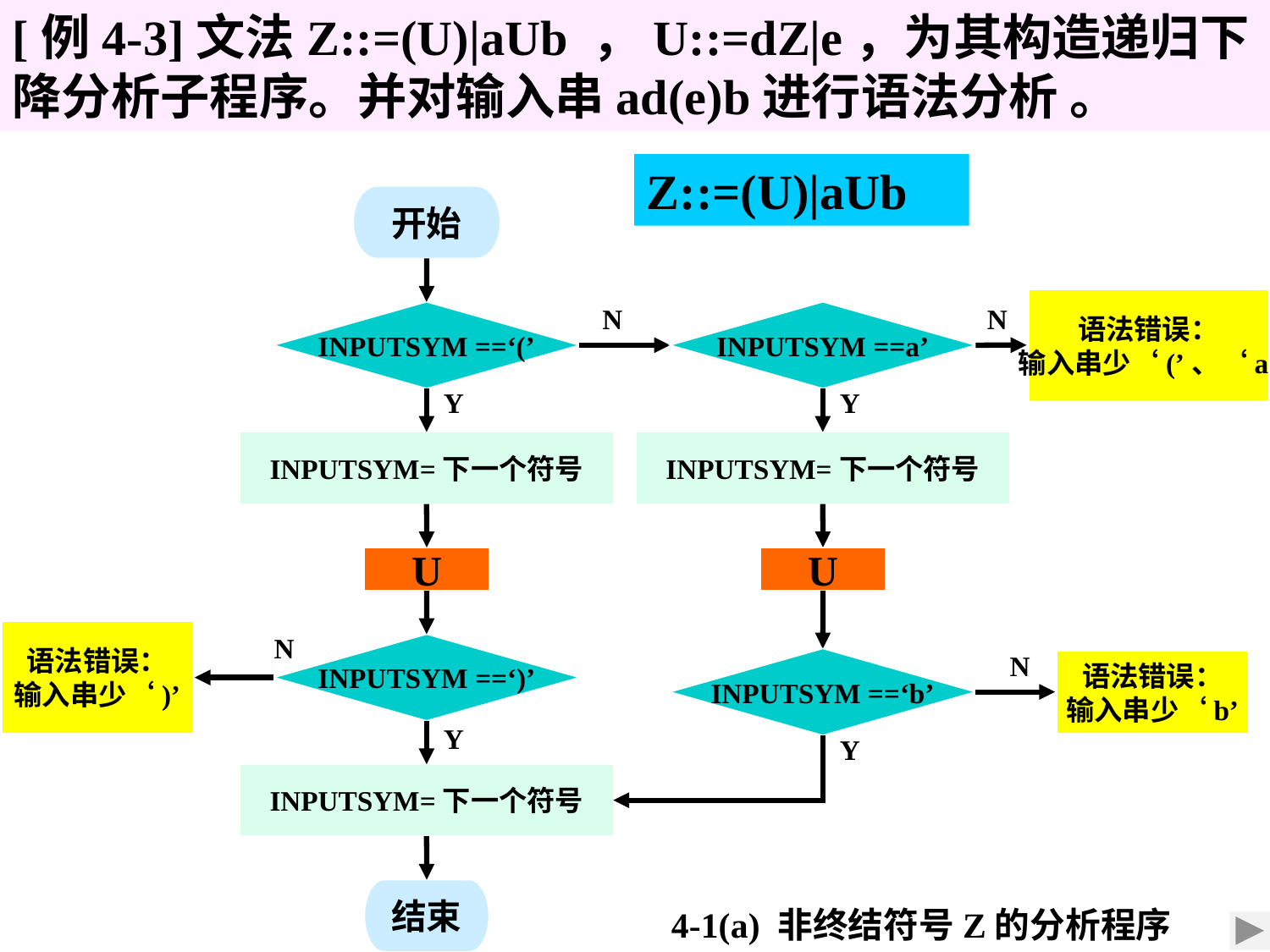

[例4-3]文法Z::=(U)|aUb ，U::=dZ|e，为其构造递归下降分析子程序。并对输入串ad(e)b进行语法分析 。
Z::=(U)|aUb
开始
INPUTSYM ==‘(’
N
Y
语法错误：
输入串少‘(’、‘a’
INPUTSYM ==a’
N
Y
INPUTSYM=下一个符号
INPUTSYM=下一个符号
U
U
N
INPUTSYM ==‘)’
Y
语法错误：
输入串少‘)’
INPUTSYM ==‘b’
N
Y
语法错误：
输入串少‘b’
INPUTSYM=下一个符号
结束
图4-1(a) 非终结符号Z的分析程序